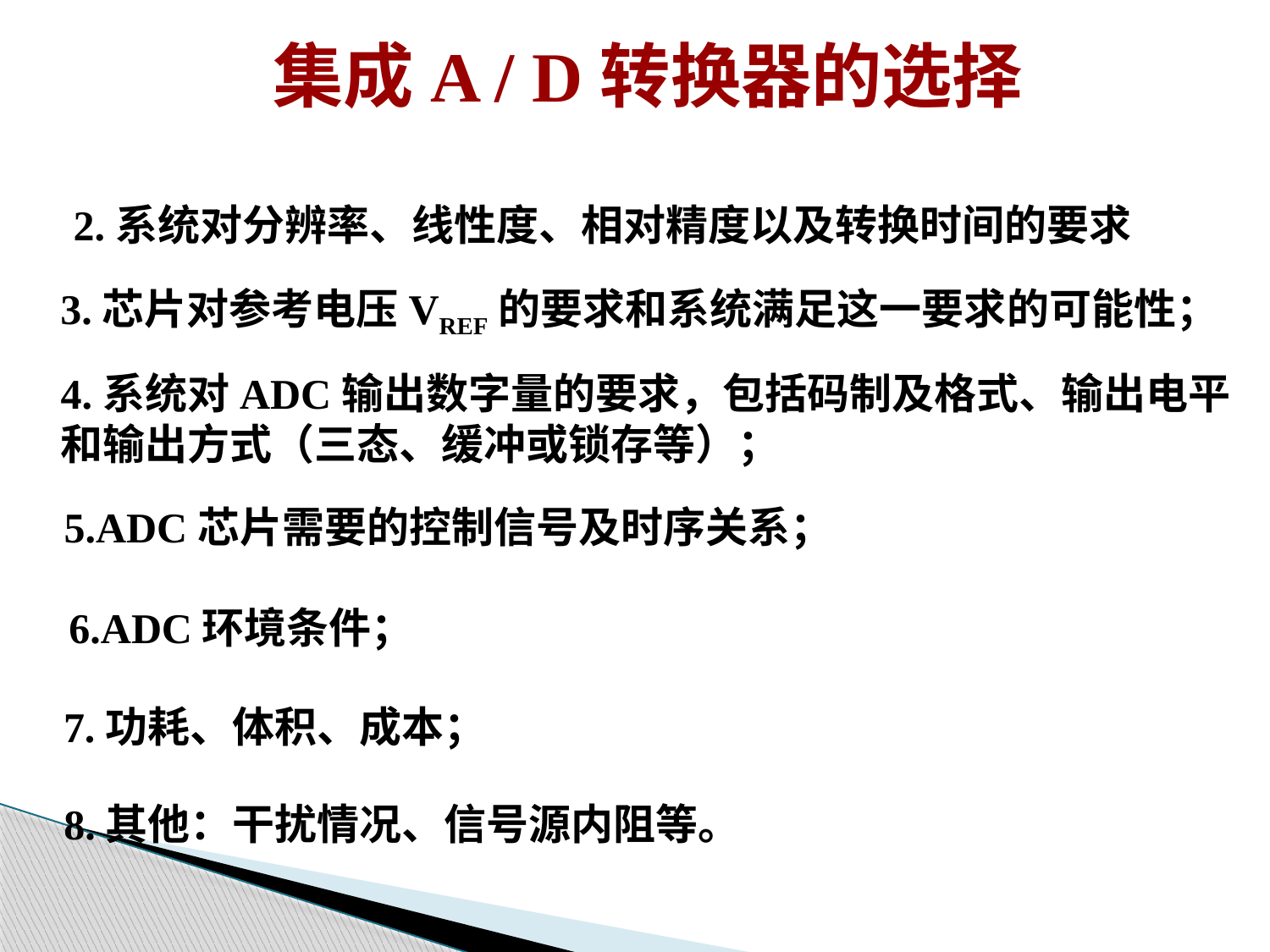

集成A / D转换器的选择
2.系统对分辨率、线性度、相对精度以及转换时间的要求
3.芯片对参考电压VREF的要求和系统满足这一要求的可能性；
4.系统对ADC输出数字量的要求，包括码制及格式、输出电平
和输出方式（三态、缓冲或锁存等）；
5.ADC芯片需要的控制信号及时序关系；
6.ADC环境条件；
7.功耗、体积、成本；
8.其他：干扰情况、信号源内阻等。